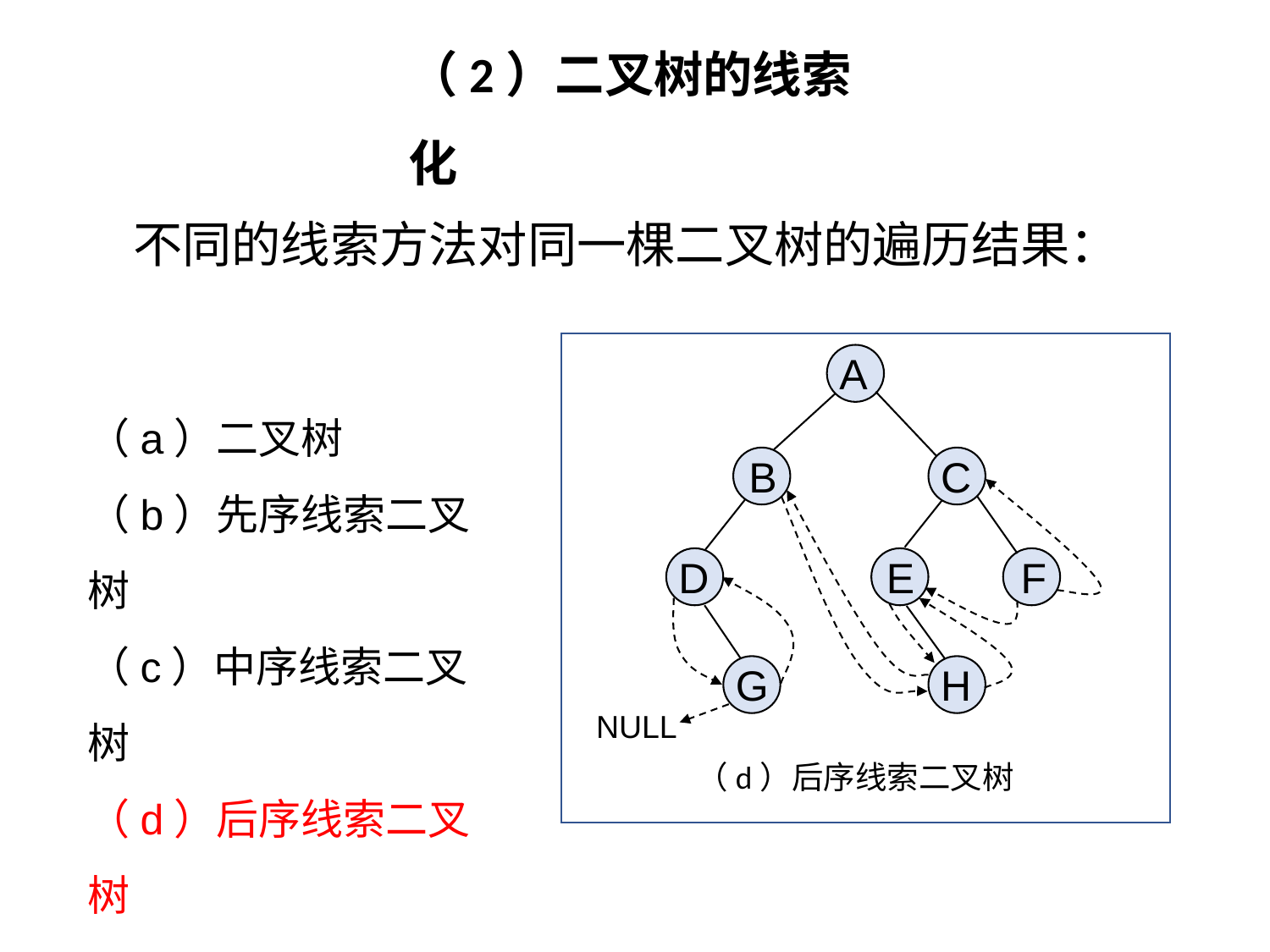

（2）二叉树的线索化
不同的线索方法对同一棵二叉树的遍历结果：

A

（a）二叉树
（b）先序线索二叉树
（c）中序线索二叉树
（d）后序线索二叉树
B
C

D
E
F

G
H

NULL

（d）后序线索二叉树
38